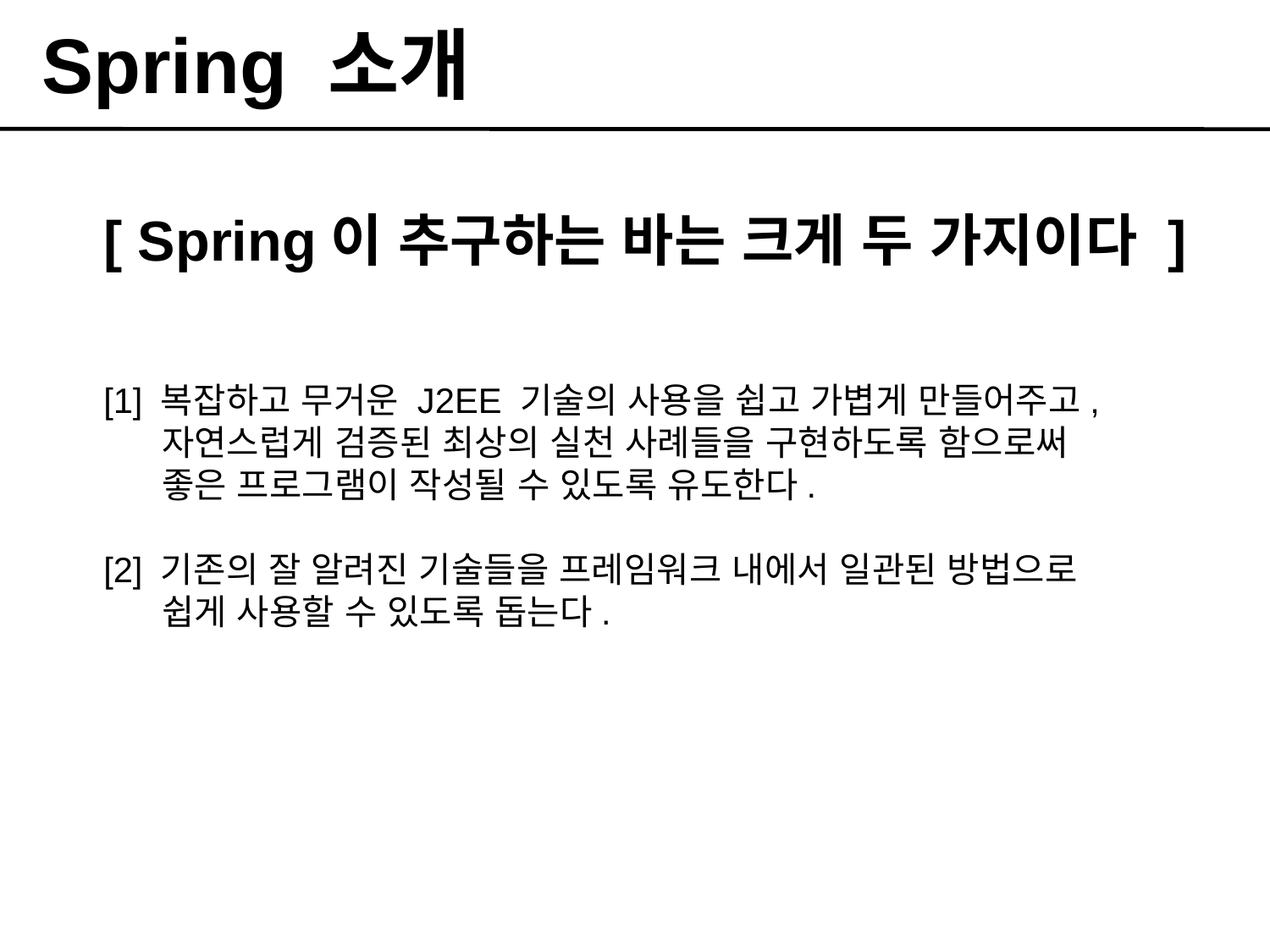

Spring 소개
[ Spring이 추구하는 바는 크게 두 가지이다 ]

[1] 복잡하고 무거운 J2EE 기술의 사용을 쉽고 가볍게 만들어주고,
     자연스럽게 검증된 최상의 실천 사례들을 구현하도록 함으로써
     좋은 프로그램이 작성될 수 있도록 유도한다.

[2] 기존의 잘 알려진 기술들을 프레임워크 내에서 일관된 방법으로
     쉽게 사용할 수 있도록 돕는다.